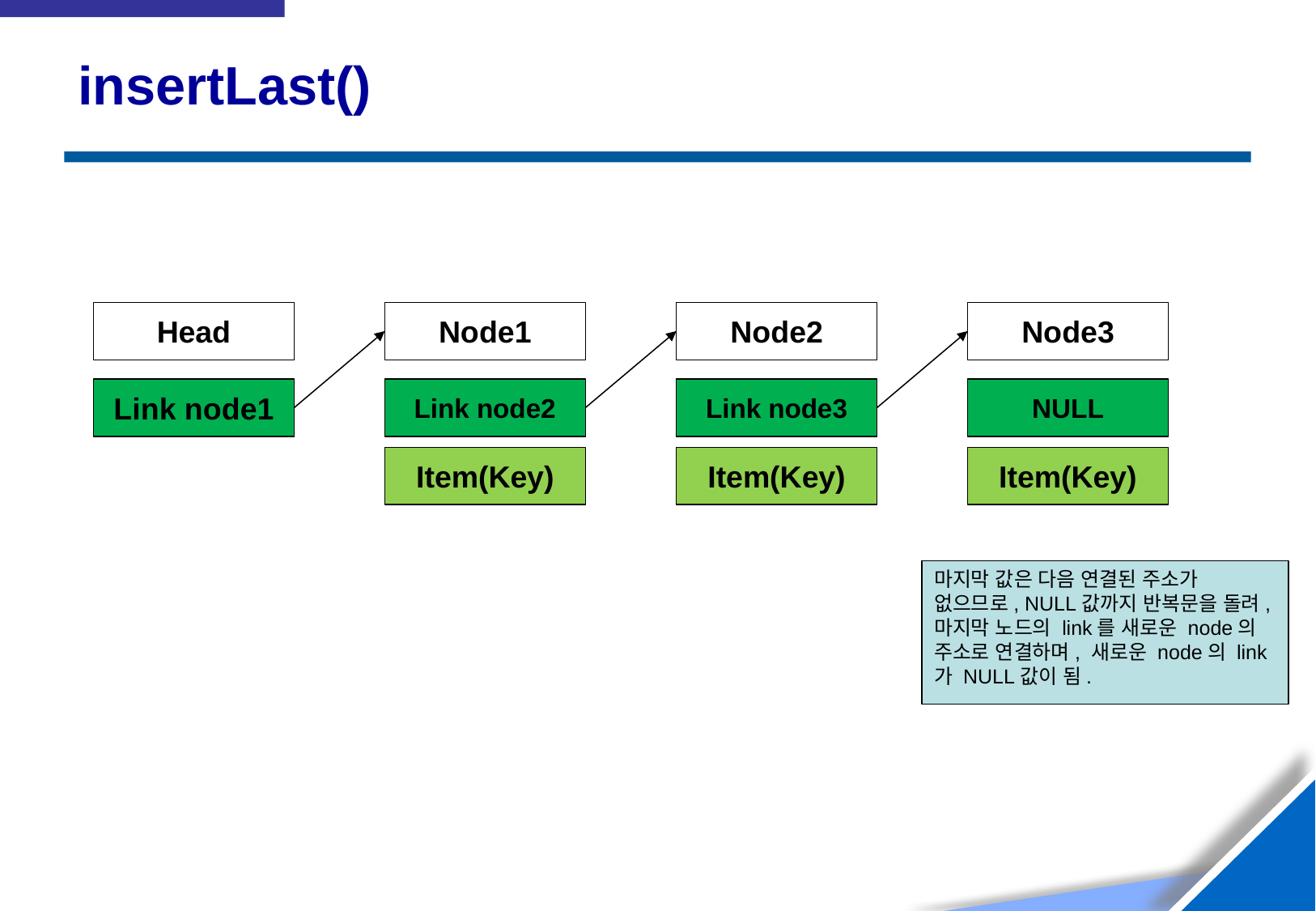

# insertLast()
Head
Node1
Node2
Node3
Link node1
Link node2
Link node3
NULL
Item(Key)
Item(Key)
Item(Key)
마지막 값은 다음 연결된 주소가 없으므로, NULL값까지 반복문을 돌려, 마지막 노드의 link를 새로운 node의 주소로 연결하며, 새로운 node의 link가 NULL값이 됨.